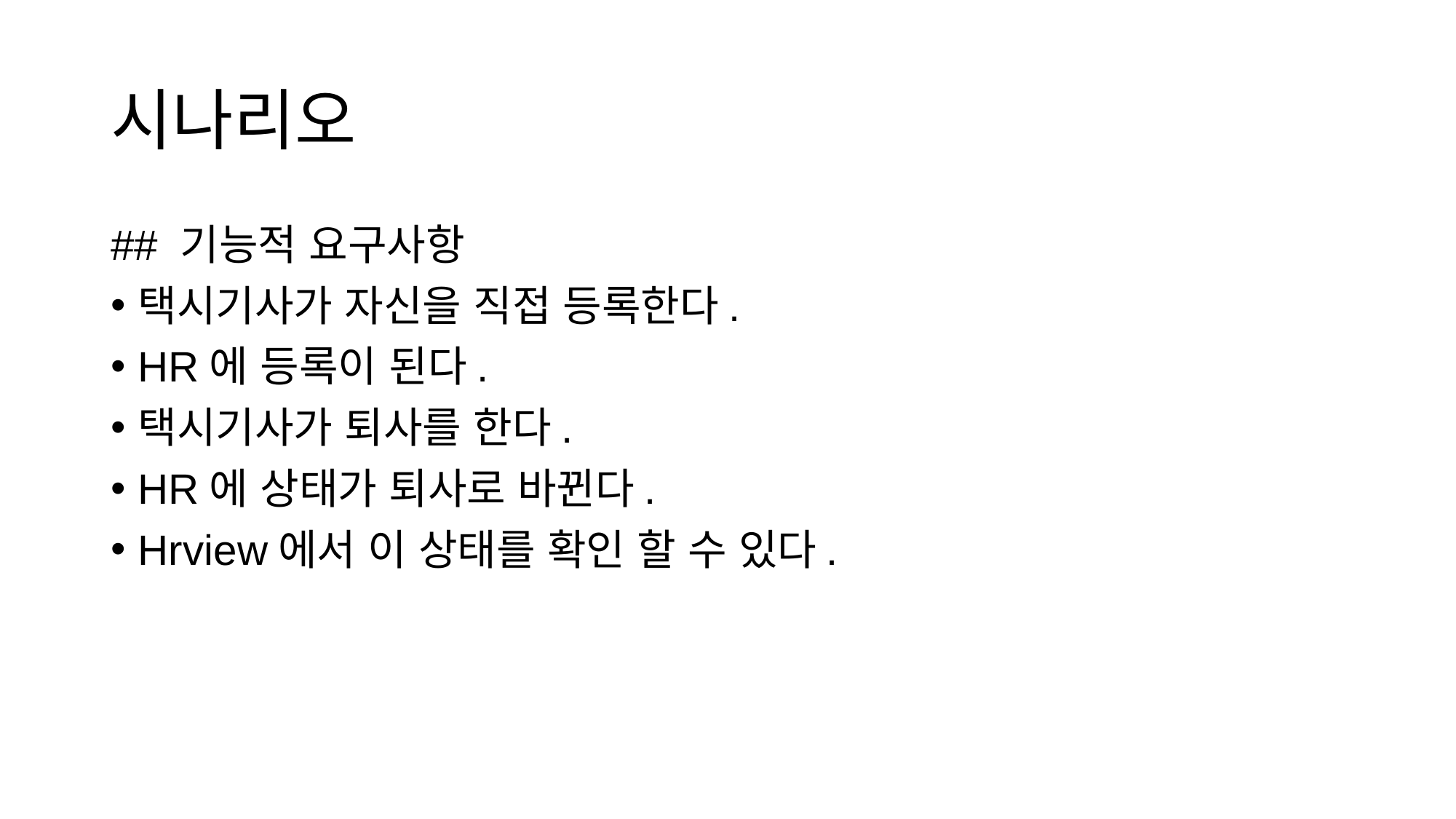

# 시나리오
## 기능적 요구사항
택시기사가 자신을 직접 등록한다.
HR에 등록이 된다.
택시기사가 퇴사를 한다.
HR에 상태가 퇴사로 바뀐다.
Hrview에서 이 상태를 확인 할 수 있다.